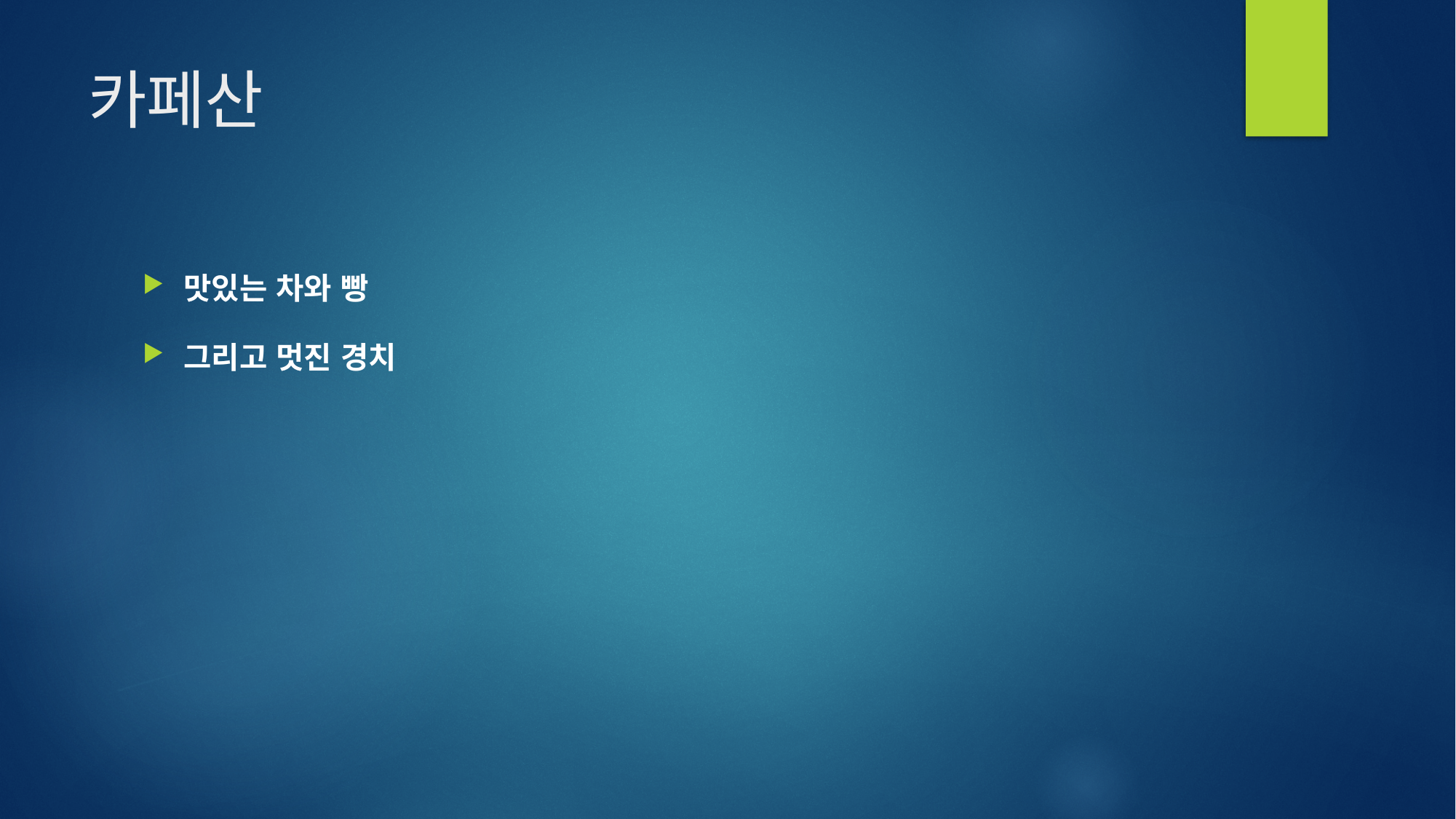

# 카페산
맛있는 차와 빵
그리고 멋진 경치